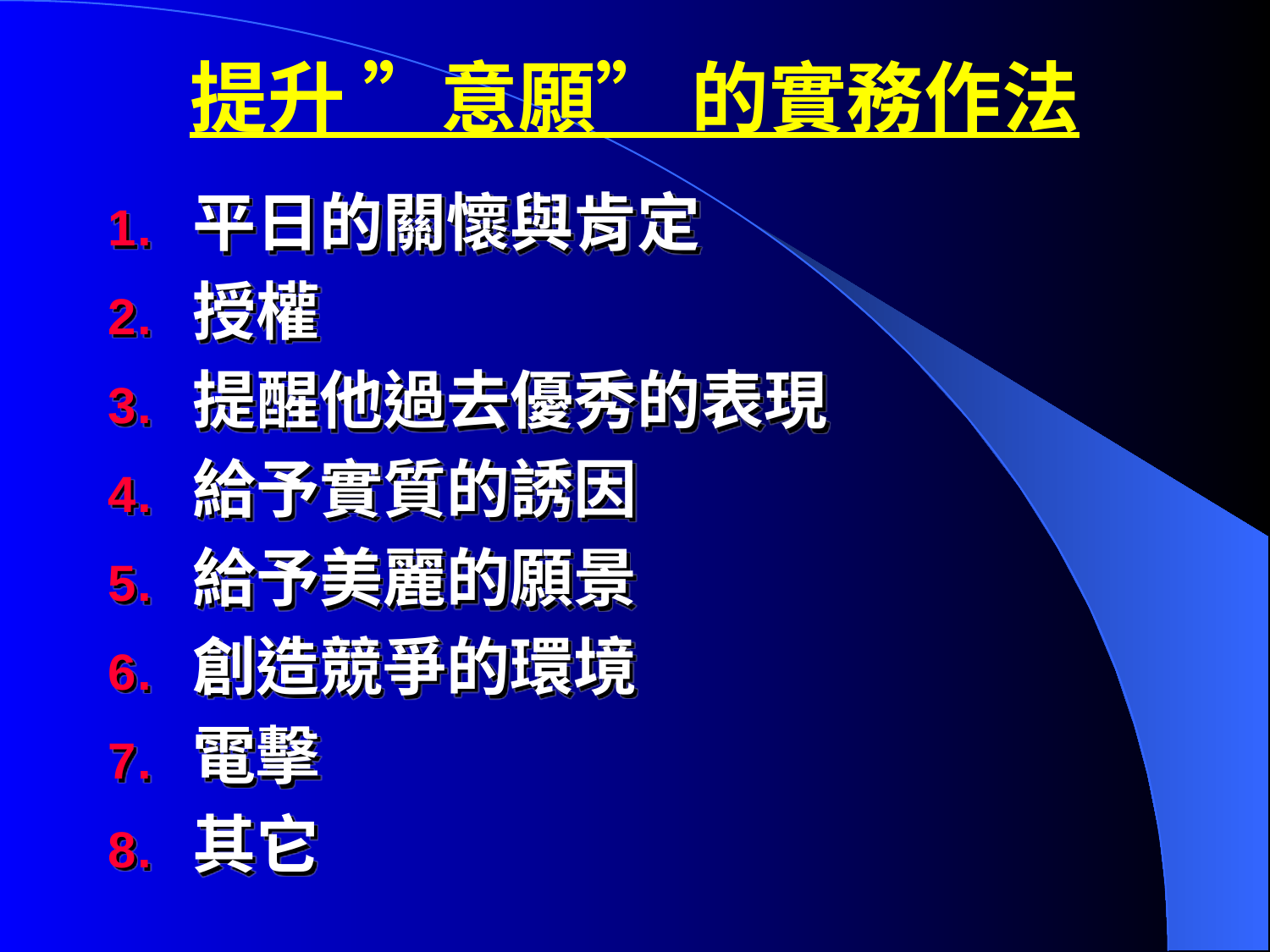

# 提升 ”意願” 的實務作法
平日的關懷與肯定
授權
提醒他過去優秀的表現
給予實質的誘因
給予美麗的願景
創造競爭的環境
電擊
其它